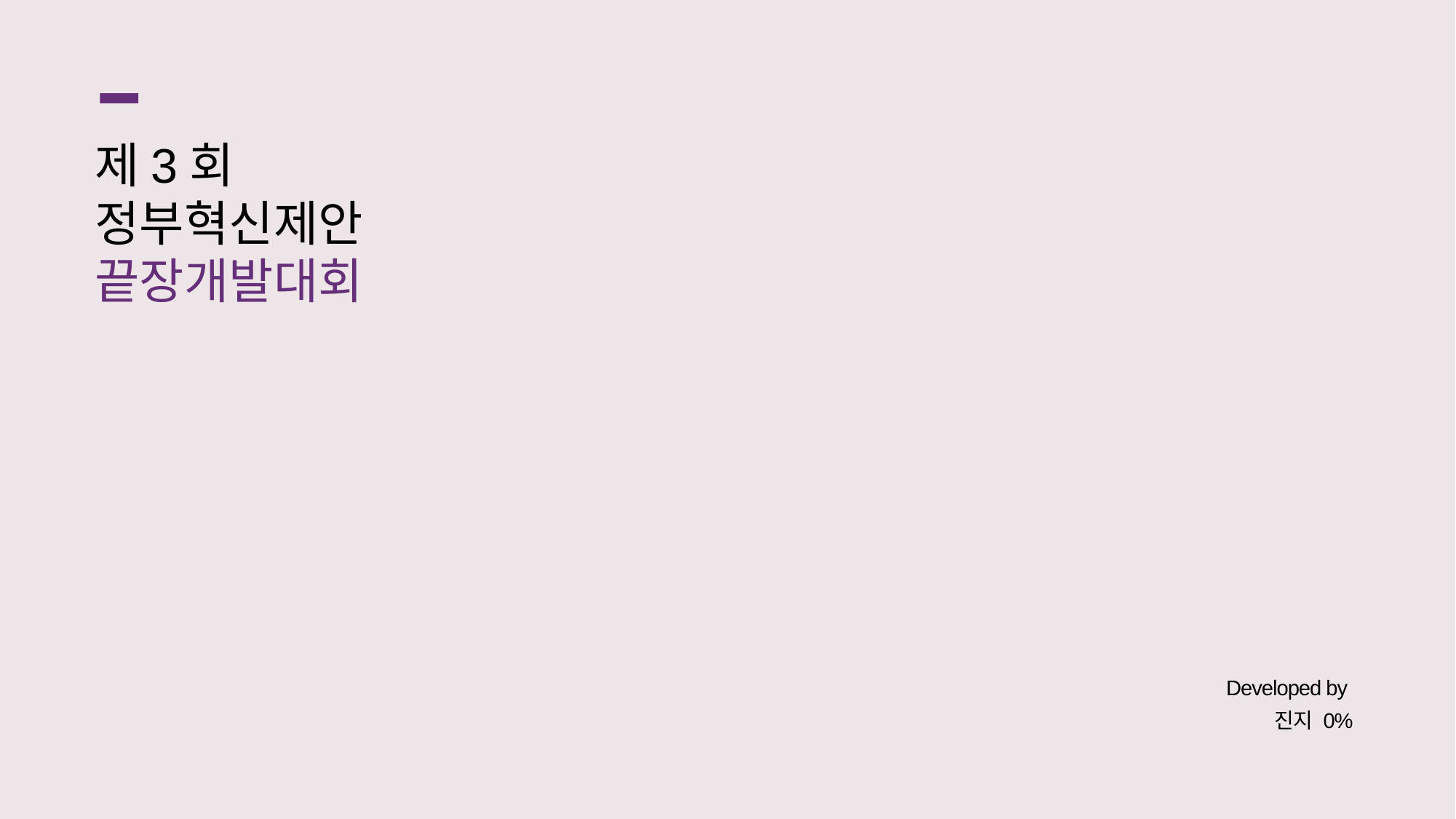

제3회
정부혁신제안
끝장개발대회
Developed by
진지 0%